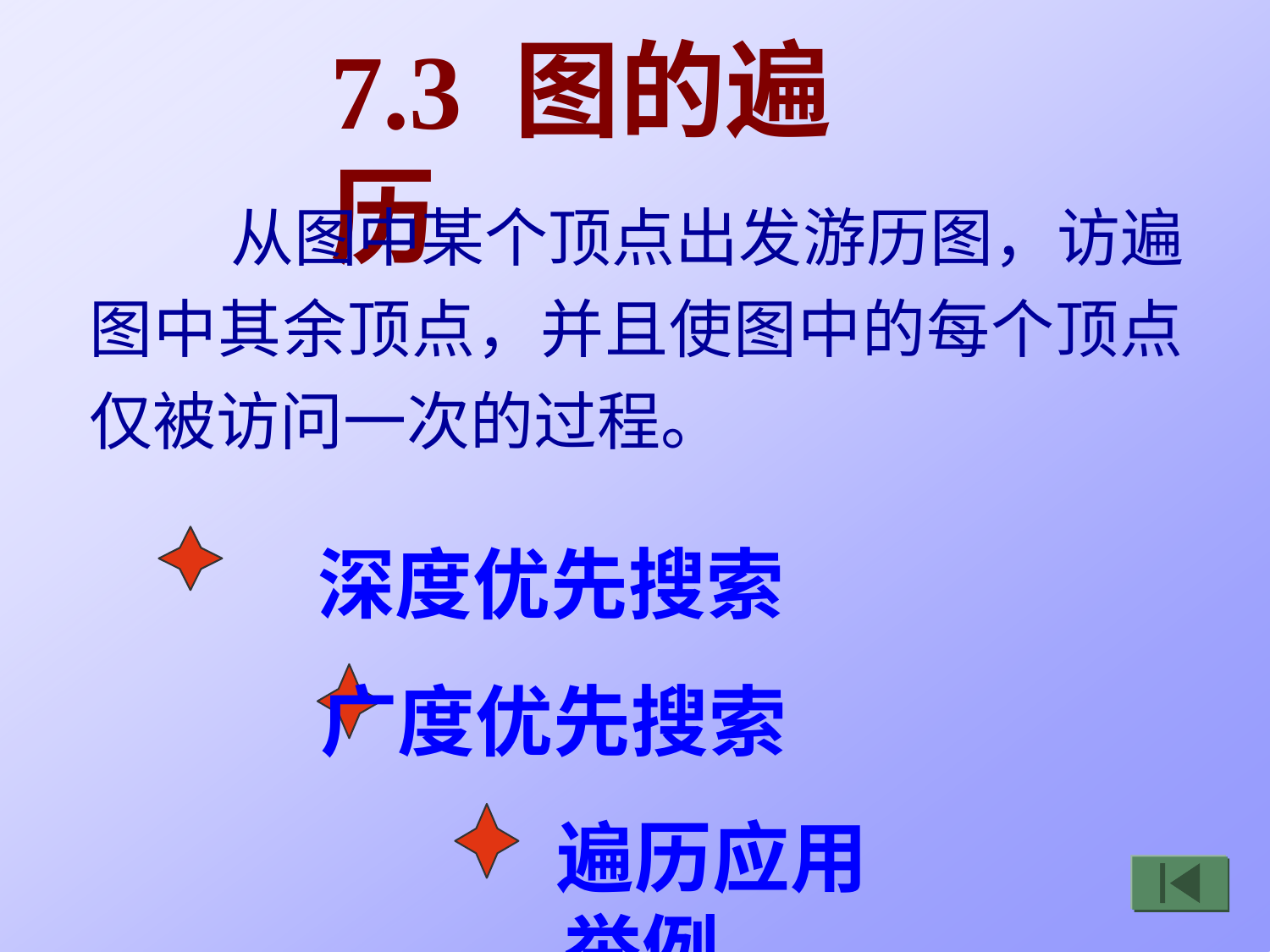

# 7.3 图的遍历
从图中某个顶点出发游历图，访遍 图中其余顶点，并且使图中的每个顶点 仅被访问一次的过程。

深度优先搜索
广度优先搜索
遍历应用举例